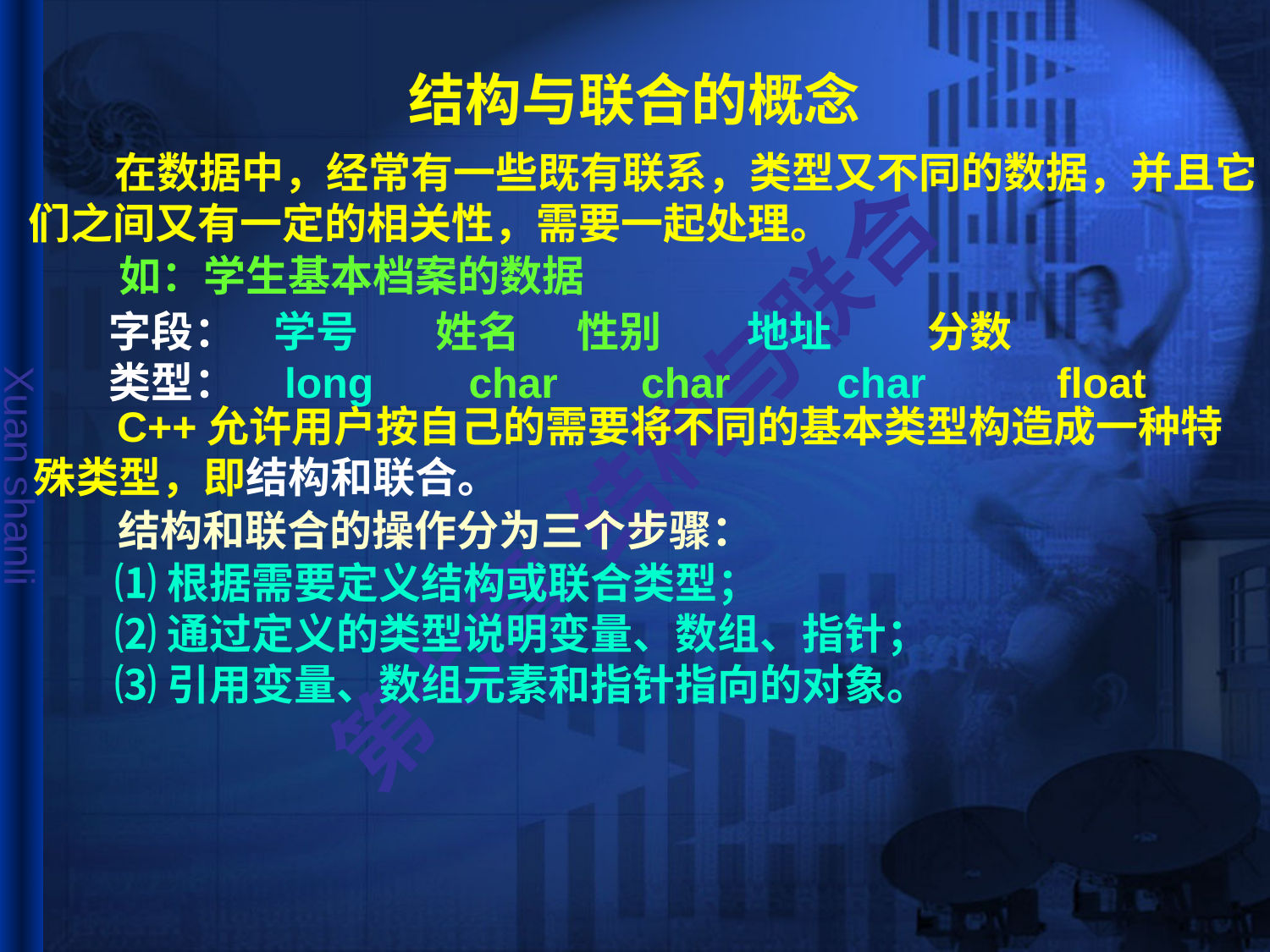

# 结构与联合的概念
        在数据中，经常有一些既有联系，类型又不同的数据，并且它
们之间又有一定的相关性，需要一起处理。
如：学生基本档案的数据
字段：    学号        姓名      性别         地址          分数
类型：    long        char       char         char           float
       C++允许用户按自己的需要将不同的基本类型构造成一种特
殊类型，即结构和联合。
结构和联合的操作分为三个步骤：
⑴根据需要定义结构或联合类型；
⑵通过定义的类型说明变量、数组、指针；
⑶引用变量、数组元素和指针指向的对象。